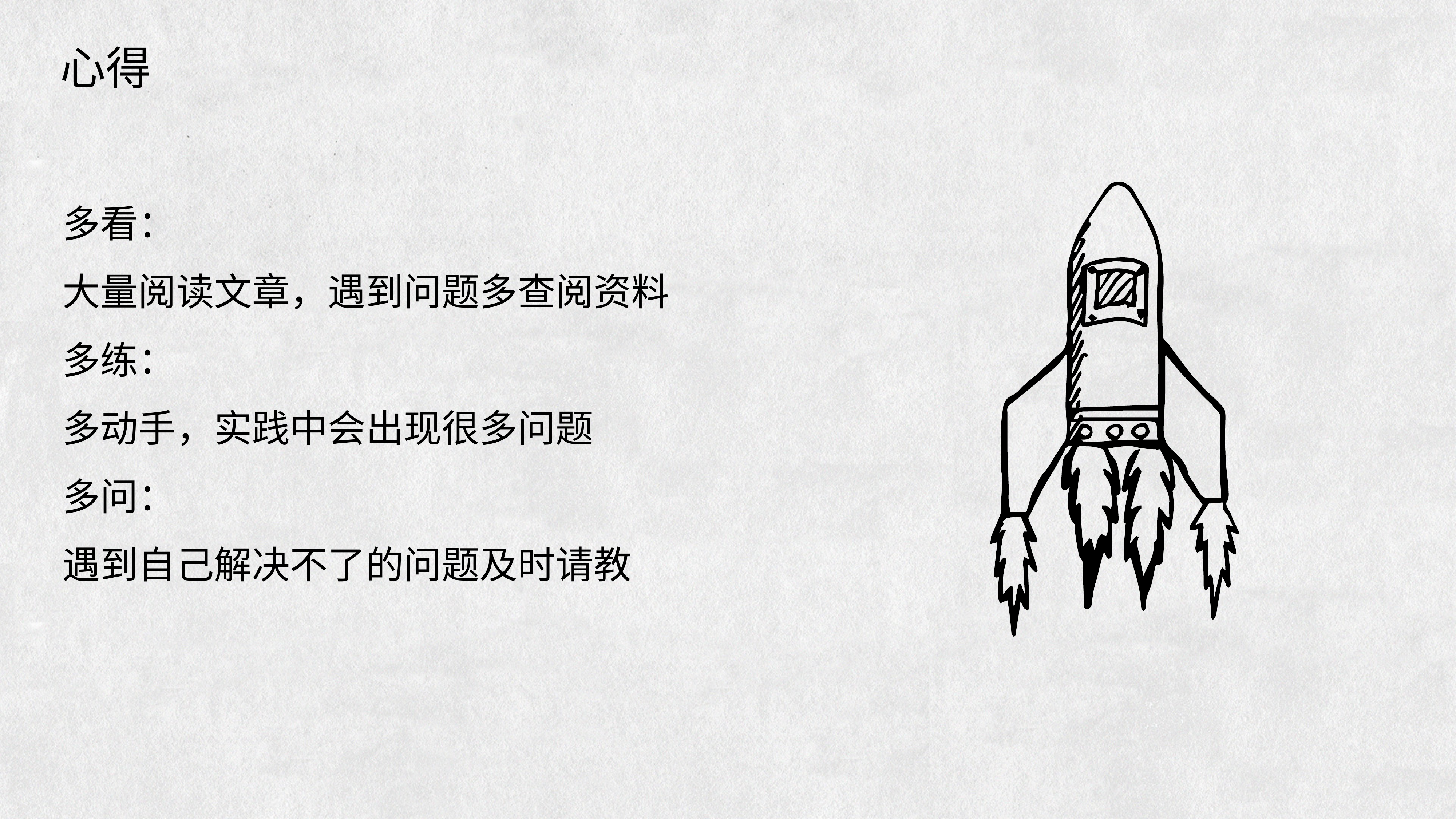

心得
多看：
大量阅读文章，遇到问题多查阅资料
多练：
多动手，实践中会出现很多问题
多问：
遇到自己解决不了的问题及时请教